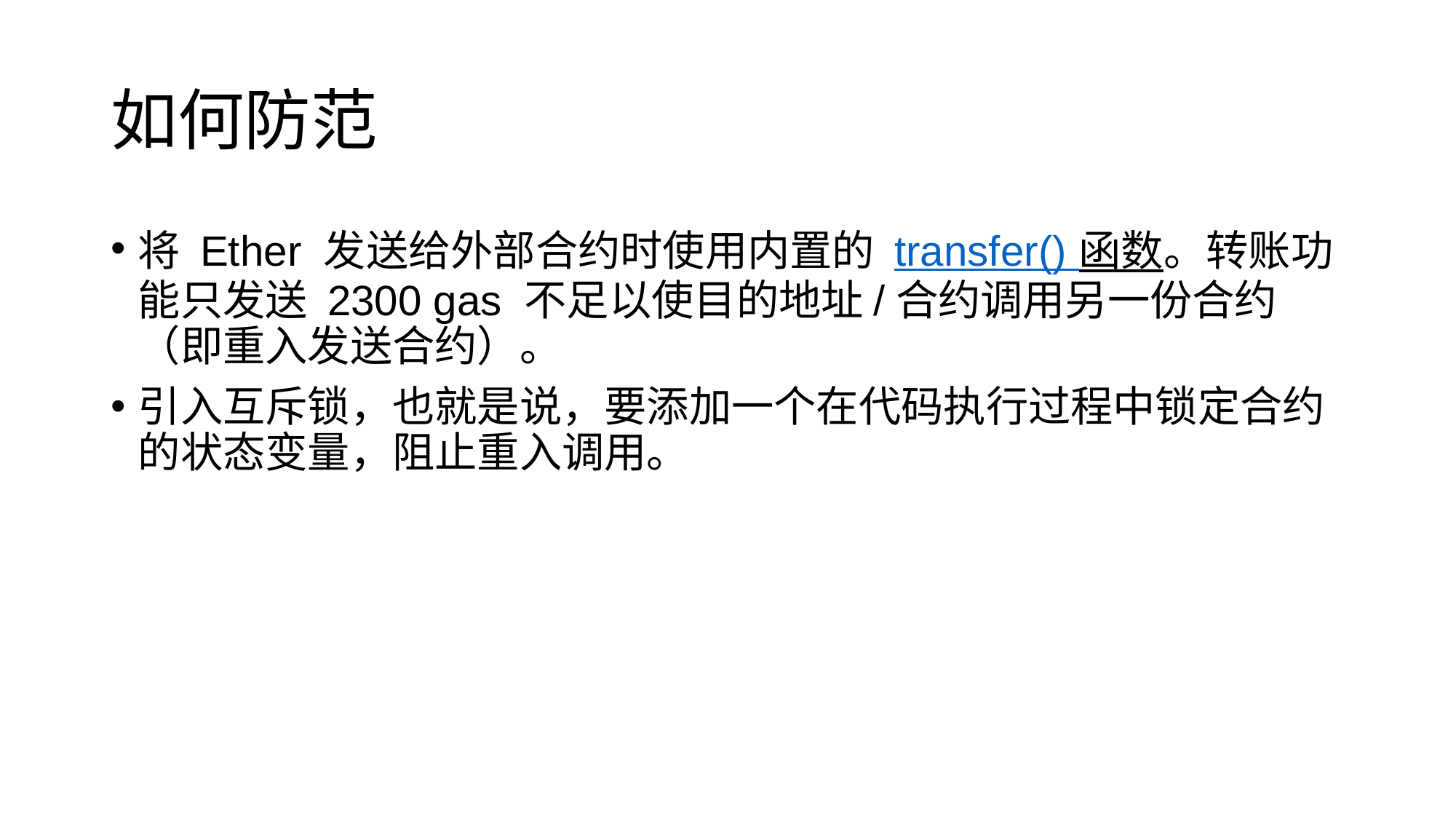

# 如何防范
将 Ether 发送给外部合约时使用内置的 transfer() 函数。转账功能只发送 2300 gas 不足以使目的地址/合约调用另一份合约（即重入发送合约）。
引入互斥锁，也就是说，要添加一个在代码执行过程中锁定合约的状态变量，阻止重入调用。